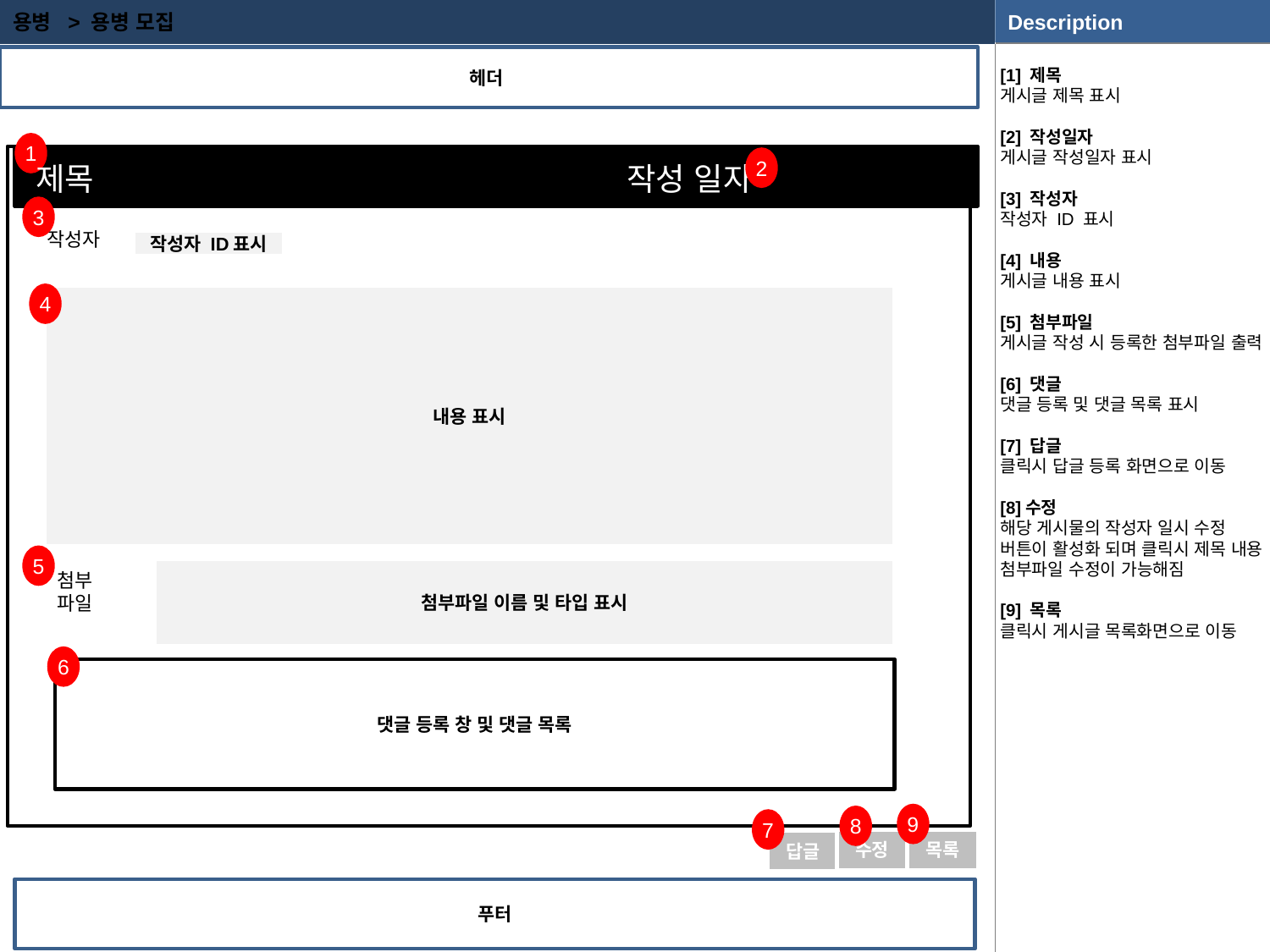

용병  > 용병 모집

[1] 제목
게시글 제목 표시

[2] 작성일자
게시글 작성일자 표시

[3] 작성자
작성자 ID 표시

[4] 내용
게시글 내용 표시

[5] 첨부파일
게시글 작성 시 등록한 첨부파일 출력

[6] 댓글
댓글 등록 및 댓글 목록 표시

[7] 답글
클릭시 답글 등록 화면으로 이동

[8]수정
해당 게시물의 작성자 일시 수정 버튼이 활성화 되며 클릭시 제목 내용 첨부파일 수정이 가능해짐

[9] 목록
클릭시 게시글 목록화면으로 이동

헤더
1

2
제목                                                            작성 일자
3
작성자
작성자 ID표시
4
내용 표시
5
첨부파일 이름 및 타입 표시
첨부 파일
6
댓글 등록 창 및 댓글 목록
9
8
7
수정
목록
답글
푸터